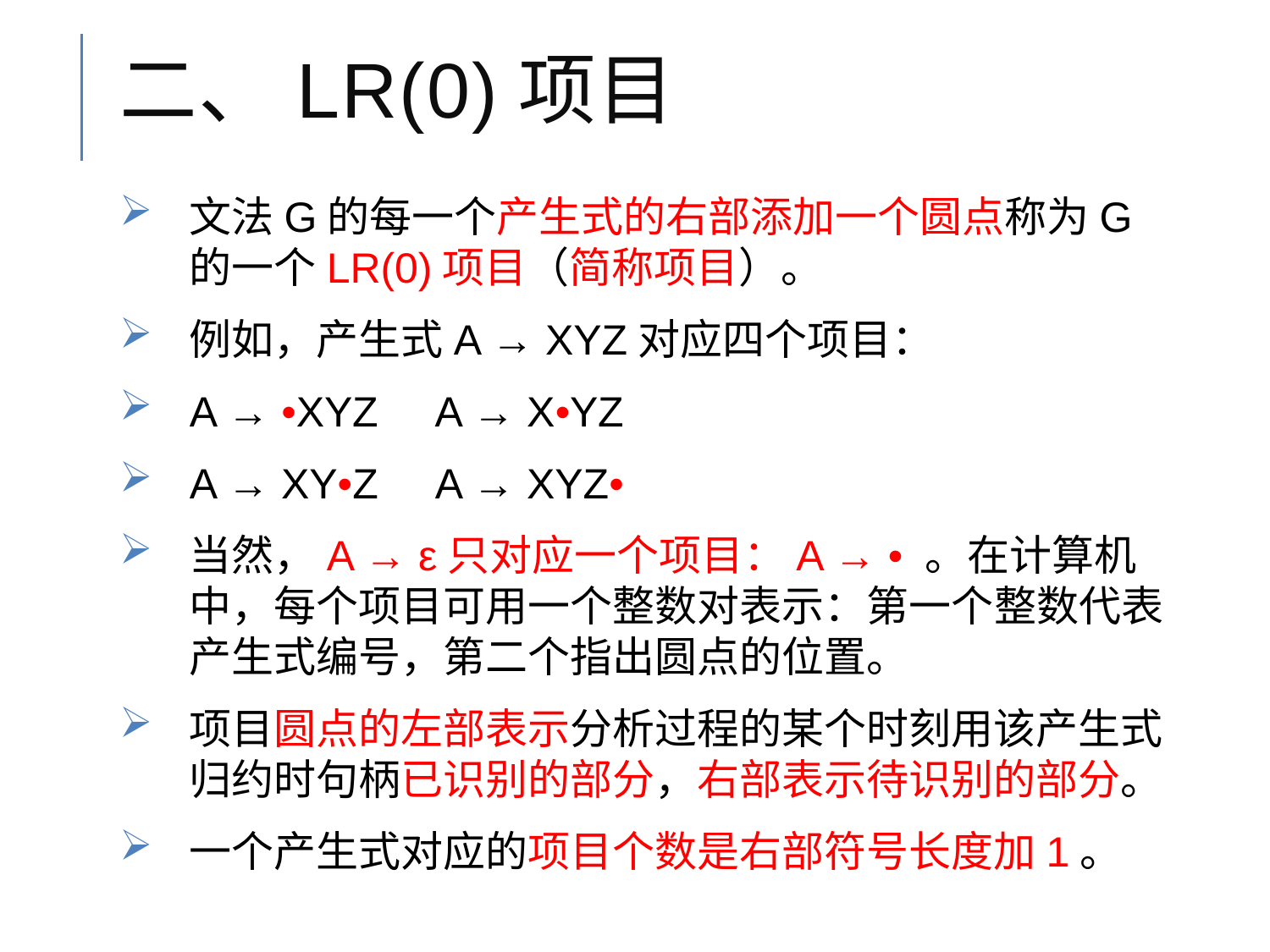

# 二、LR(0)项目
文法G的每一个产生式的右部添加一个圆点称为G的一个LR(0)项目（简称项目）。
例如，产生式A → XYZ对应四个项目：
A → •XYZ     A → X•YZ
A → XY•Z     A → XYZ•
当然，A → ε只对应一个项目：A → • 。在计算机中，每个项目可用一个整数对表示：第一个整数代表产生式编号，第二个指出圆点的位置。
项目圆点的左部表示分析过程的某个时刻用该产生式归约时句柄已识别的部分，右部表示待识别的部分。
一个产生式对应的项目个数是右部符号长度加1。
29